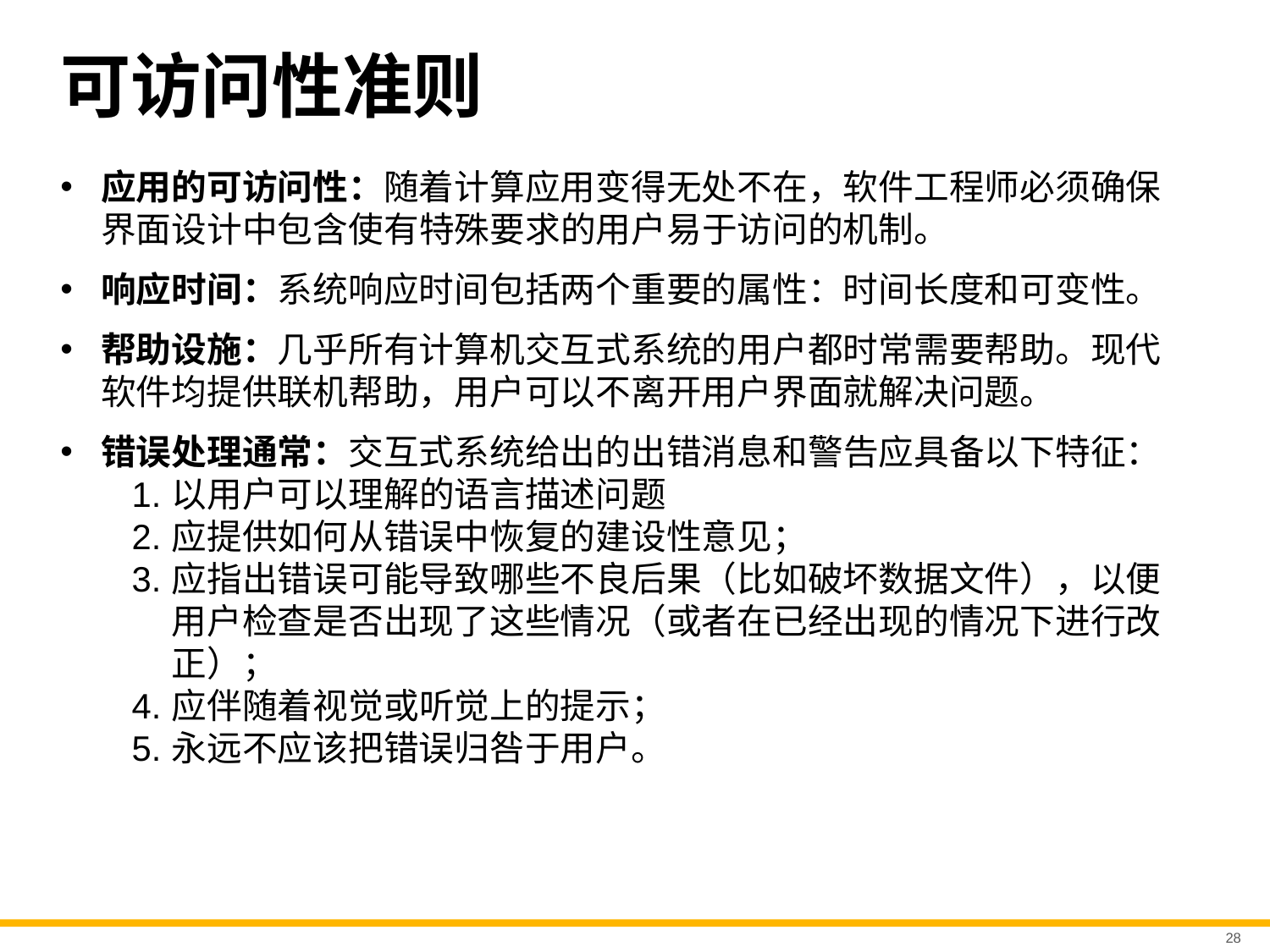

# 可访问性准则
应用的可访问性：随着计算应用变得无处不在，软件工程师必须确保界面设计中包含使有特殊要求的用户易于访问的机制。
响应时间：系统响应时间包括两个重要的属性：时间长度和可变性。
帮助设施：几乎所有计算机交互式系统的用户都时常需要帮助。现代软件均提供联机帮助，用户可以不离开用户界面就解决问题。
错误处理通常：交互式系统给出的出错消息和警告应具备以下特征：
以用户可以理解的语言描述问题
应提供如何从错误中恢复的建设性意见；
应指出错误可能导致哪些不良后果（比如破坏数据文件），以便用户检查是否出现了这些情况（或者在已经出现的情况下进行改正）；
应伴随着视觉或听觉上的提示；
永远不应该把错误归咎于用户。

28